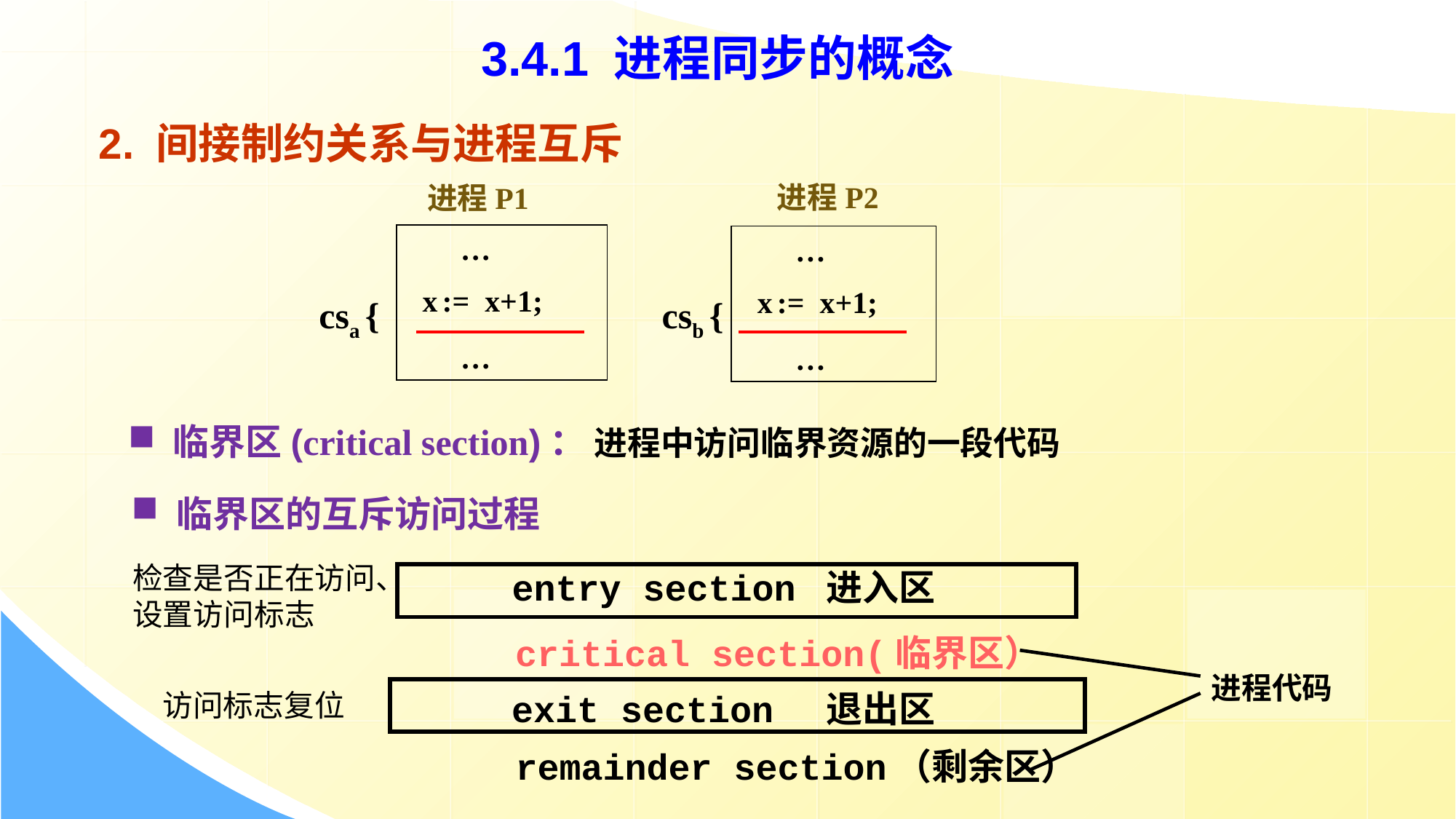

3.4.1 进程同步的概念
2. 间接制约关系与进程互斥
进程P2
       …
  x :=  x+1;
       …
进程P1
       …
  x :=  x+1;
       …

csa {
csb {
 临界区(critical section)： 进程中访问临界资源的一段代码

 临界区的互斥访问过程
检查是否正在访问、设置访问标志

entry section 进入区

critical section(临界区）

进程代码

访问标志复位
exit section  退出区

remainder section（剩余区）